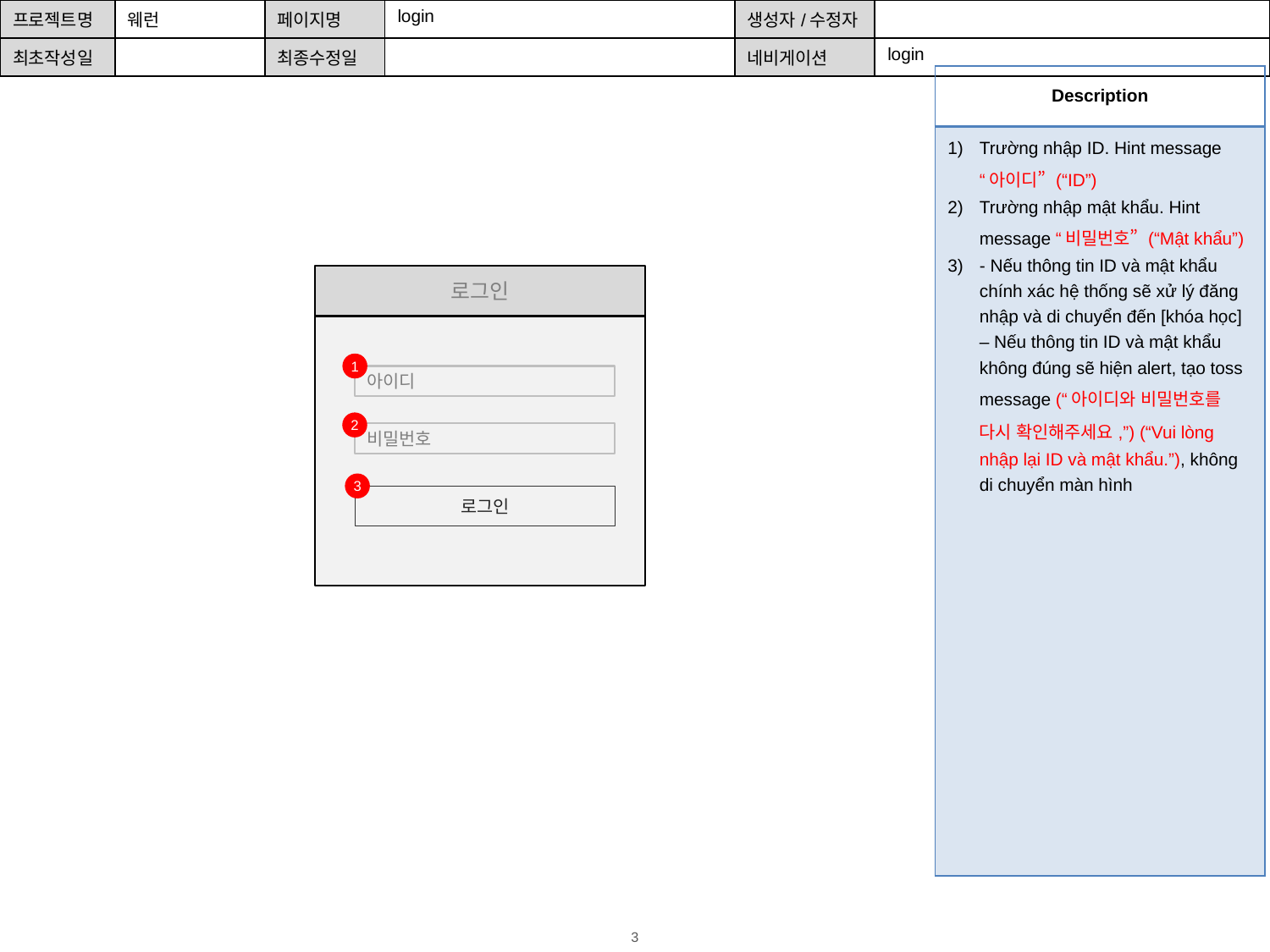

| 프로젝트명 | 웨런 | 페이지명 | login | 생성자/수정자 |  |
| --- | --- | --- | --- | --- | --- |
| 최초작성일 |  | 최종수정일 |  | 네비게이션 | login |
| Description |
| --- |
| Trường nhập ID. Hint message “아이디” (“ID”) Trường nhập mật khẩu. Hint message “비밀번호” (“Mật khẩu”) - Nếu thông tin ID và mật khẩu chính xác hệ thống sẽ xử lý đăng nhập và di chuyển đến [khóa học] – Nếu thông tin ID và mật khẩu không đúng sẽ hiện alert, tạo toss message (“아이디와 비밀번호를 다시 확인해주세요,”) (“Vui lòng nhập lại ID và mật khẩu.”), không di chuyển màn hình |
로그인

1
아이디
2
비밀번호
3
로그인